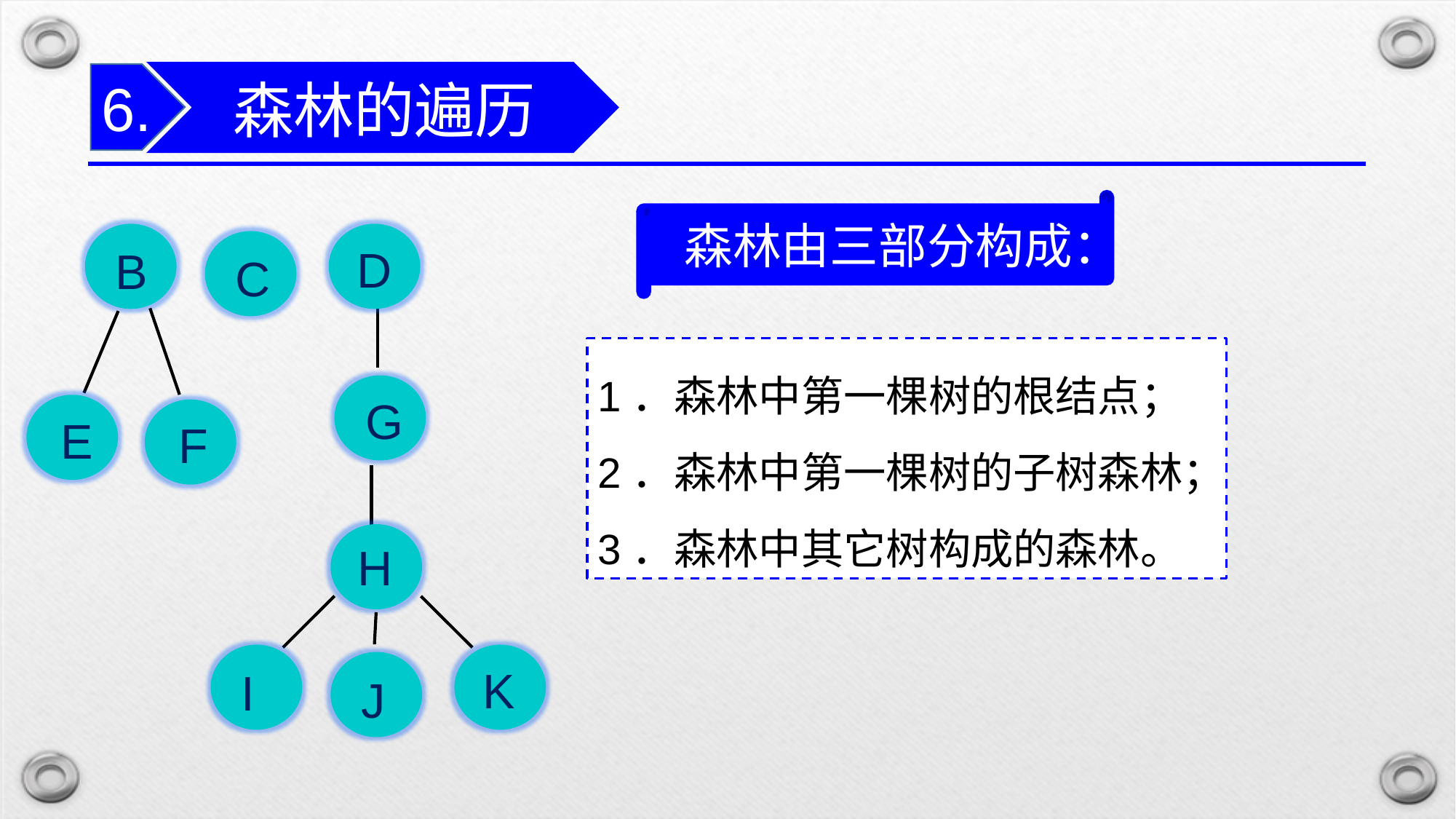

森林的遍历

6.
森林由三部分构成：

B

D

G

F

H

C
1．森林中第一棵树的根结点；
2．森林中第一棵树的子树森林；
3．森林中其它树构成的森林。

E

I

K

J